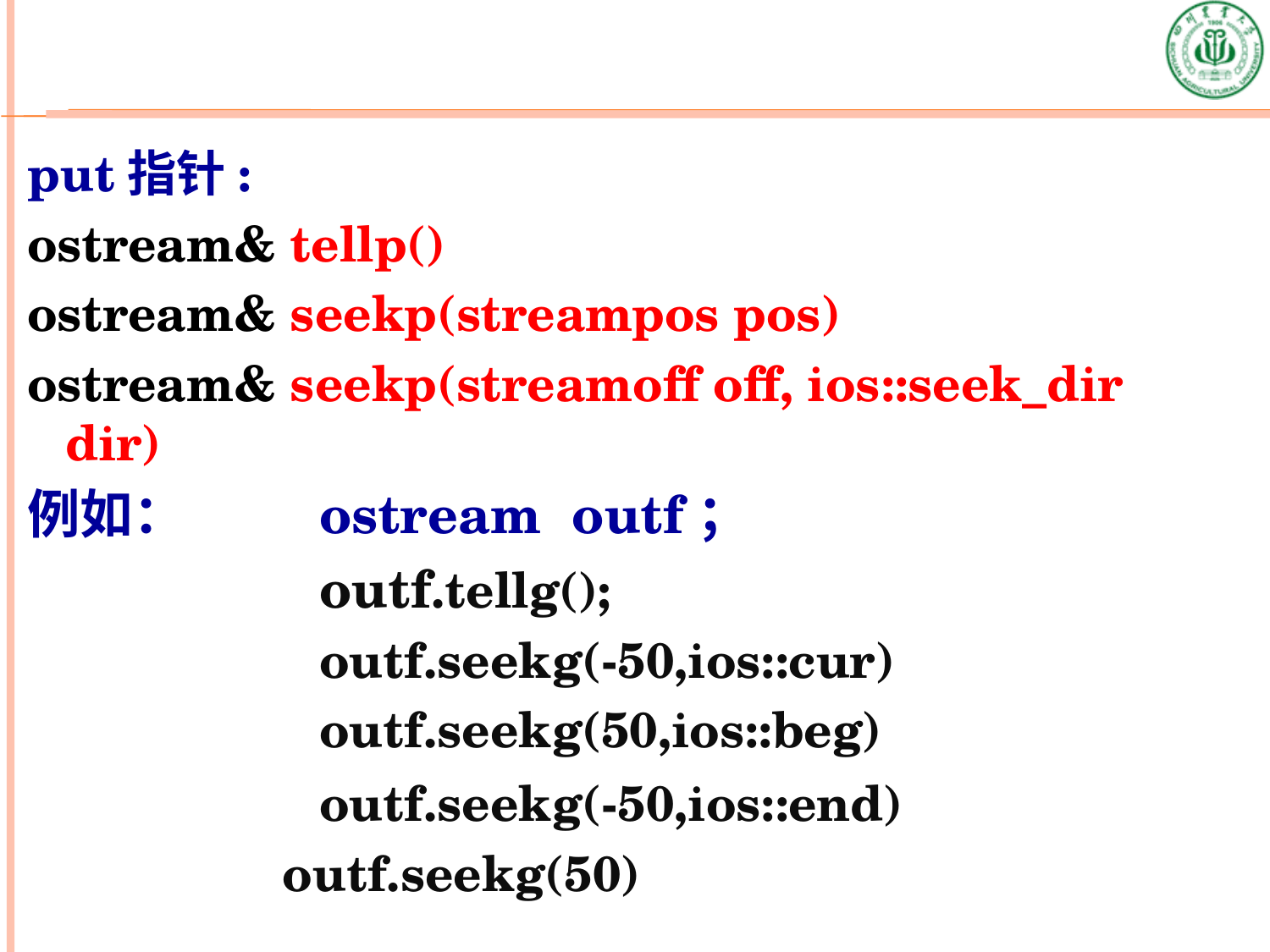

put指针:
ostream& tellp()
ostream& seekp(streampos pos)
ostream& seekp(streamoff off, ios::seek_dir dir)
例如：     	ostream  outf；
			outf.tellg();
			outf.seekg(-50,ios::cur)
			outf.seekg(50,ios::beg)
			outf.seekg(-50,ios::end)
                  outf.seekg(50)